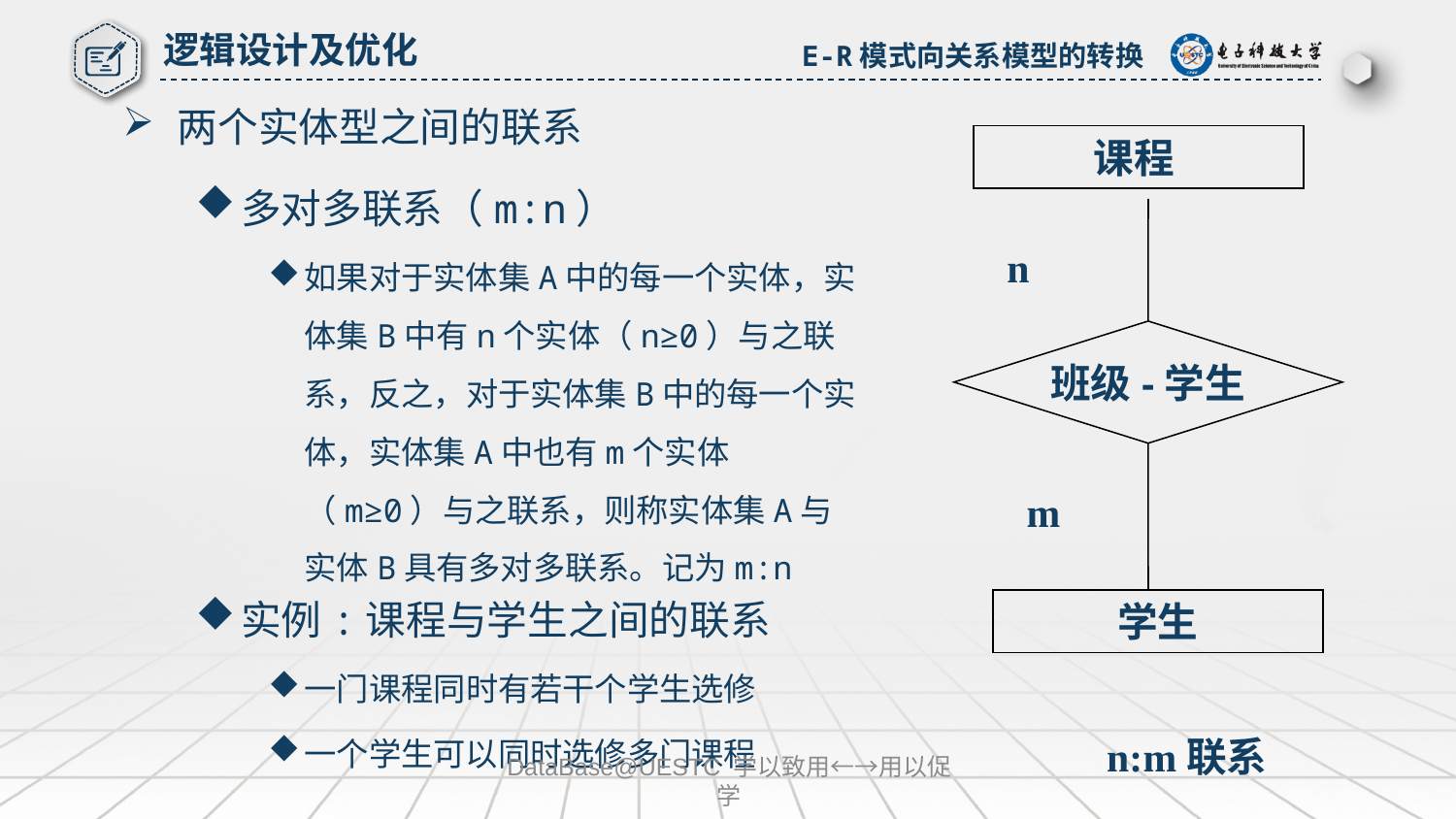

逻辑设计及优化
E-R模式向关系模型的转换
两个实体型之间的联系
多对多联系（m:n）
如果对于实体集A中的每一个实体，实体集B中有n个实体（n≥0）与之联系，反之，对于实体集B中的每一个实体，实体集A中也有m个实体（m≥0）与之联系，则称实体集A与实体B具有多对多联系。记为m:n
实例:课程与学生之间的联系
一门课程同时有若干个学生选修
一个学生可以同时选修多门课程
课程

n
班级-学生

m
学生
n:m联系
DataBase@UESTC 学以致用←→用以促学
37